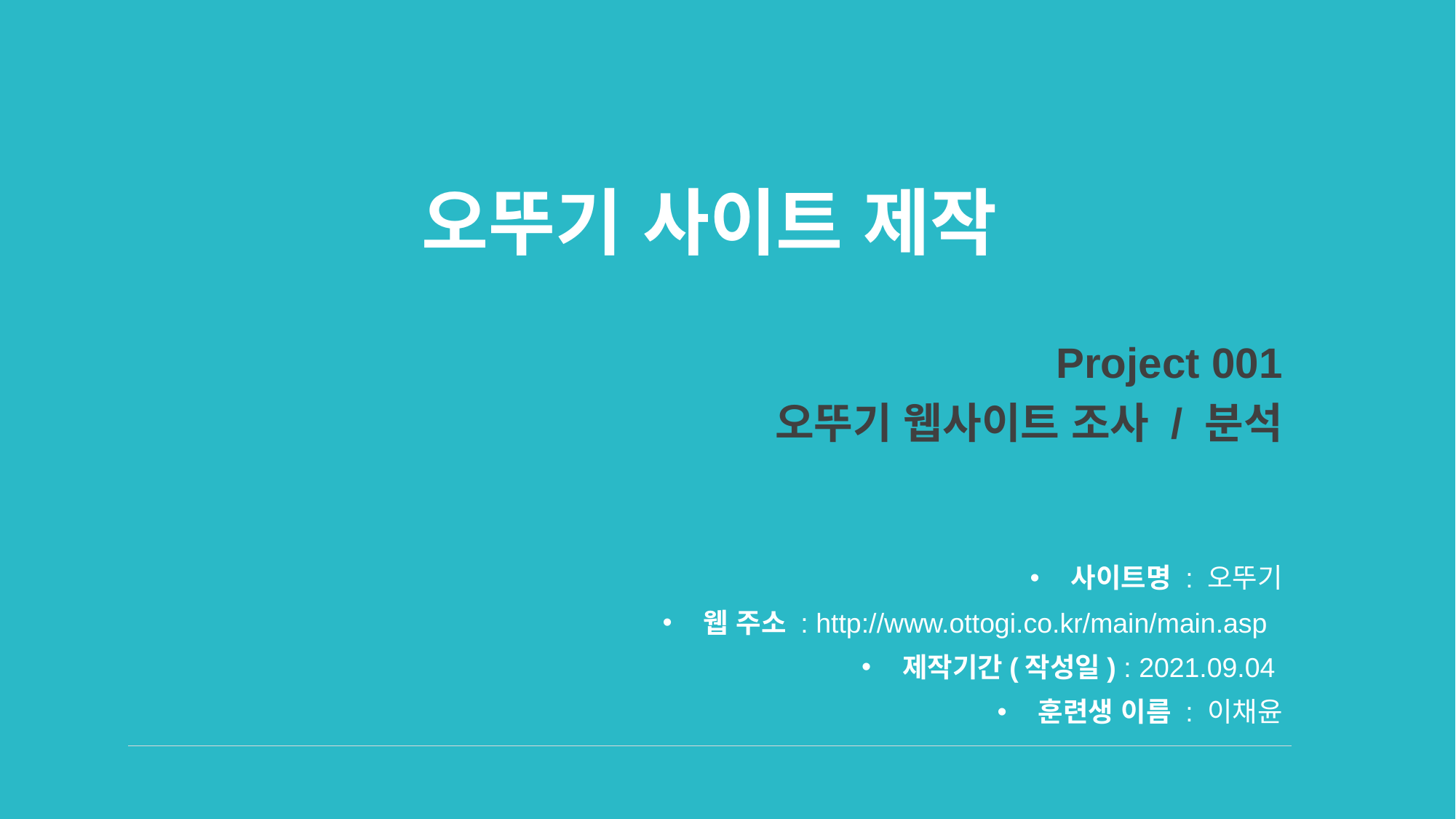

# 오뚜기 사이트 제작
Project 001
오뚜기 웹사이트 조사 / 분석
사이트명 : 오뚜기
웹 주소 : http://www.ottogi.co.kr/main/main.asp
제작기간(작성일) : 2021.09.04
훈련생 이름 : 이채윤